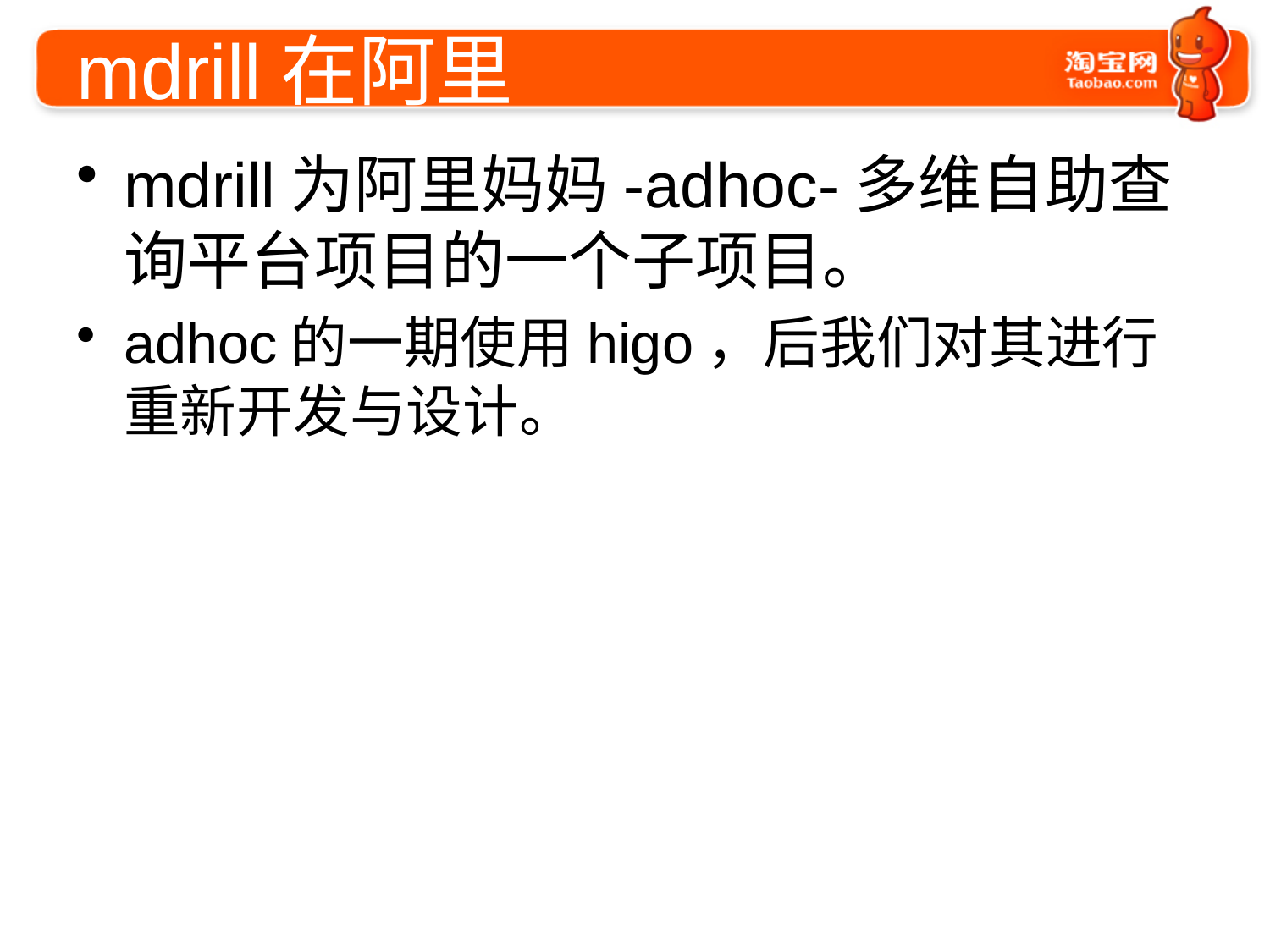

# mdrill在阿里
mdrill为阿里妈妈-adhoc-多维自助查询平台项目的一个子项目。
adhoc的一期使用higo，后我们对其进行重新开发与设计。